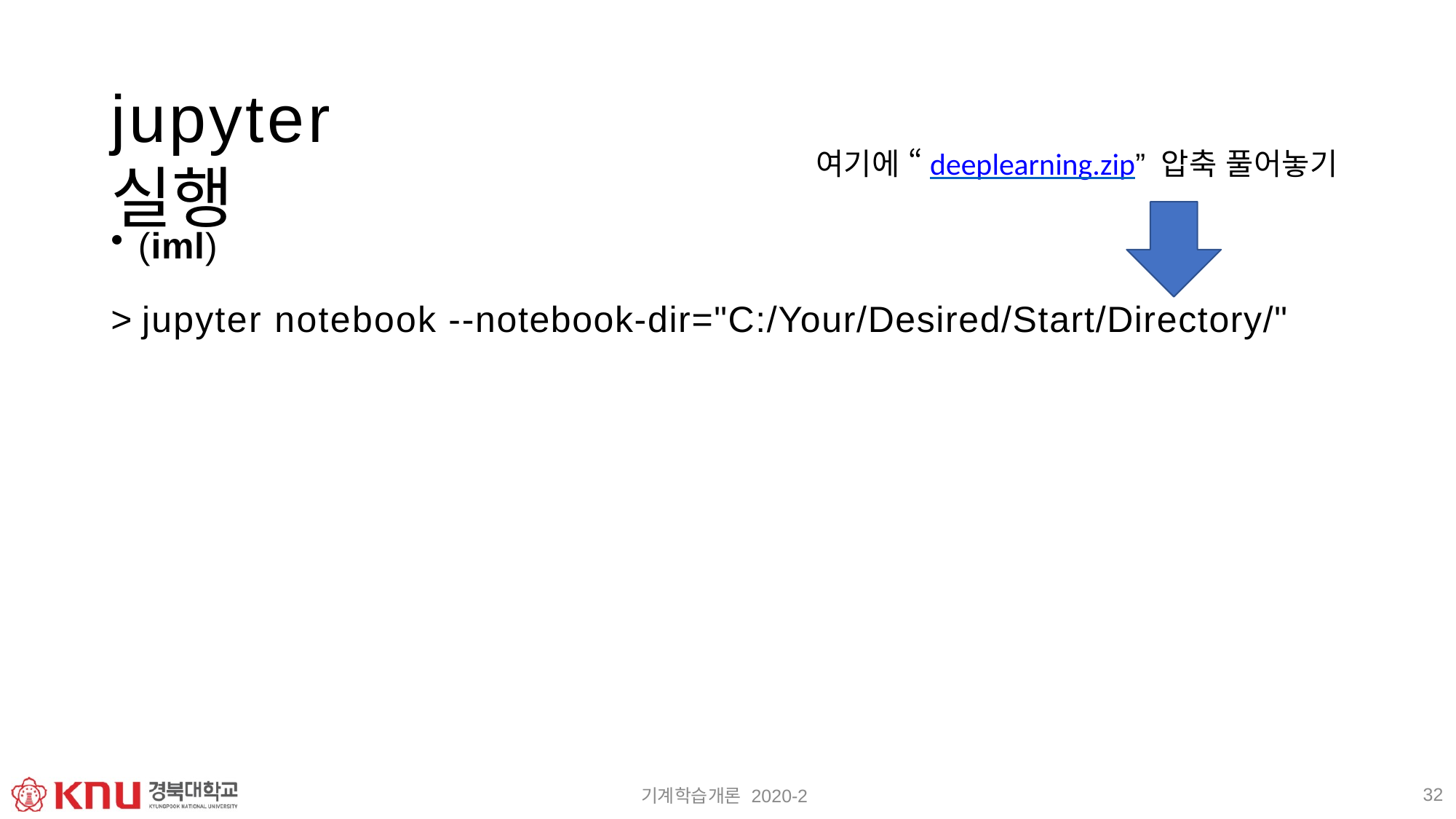

# jupyter 실행
여기에 “deeplearning.zip” 압축 풀어놓기

(iml)
> jupyter notebook --notebook-dir="C:/Your/Desired/Start/Directory/"
32
기계학습개론 2020-2